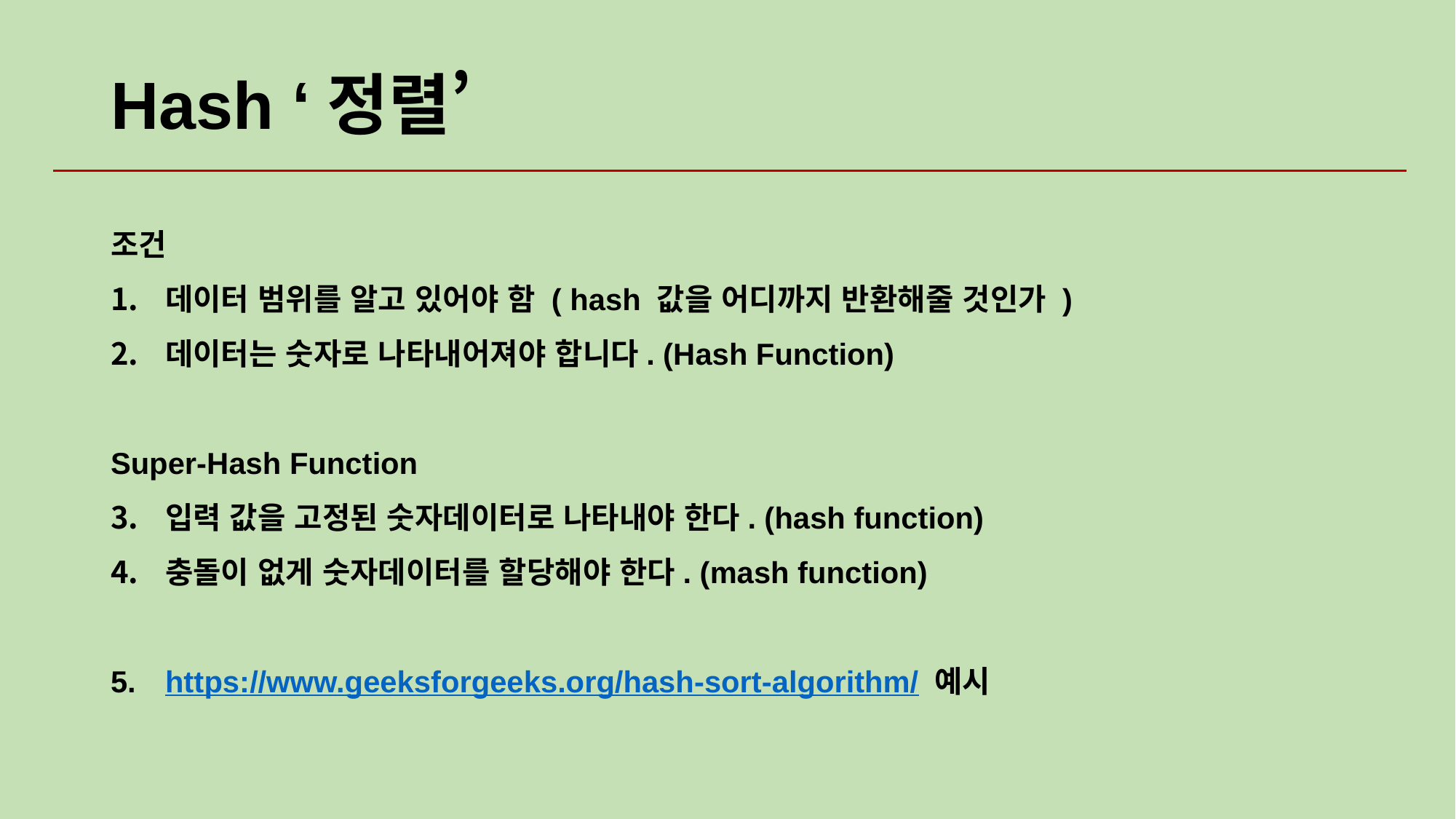

# Hash ‘정렬’
조건
데이터 범위를 알고 있어야 함 ( hash 값을 어디까지 반환해줄 것인가 )
데이터는 숫자로 나타내어져야 합니다. (Hash Function)

Super-Hash Function
입력 값을 고정된 숫자데이터로 나타내야 한다. (hash function)
충돌이 없게 숫자데이터를 할당해야 한다. (mash function)

https://www.geeksforgeeks.org/hash-sort-algorithm/ 예시